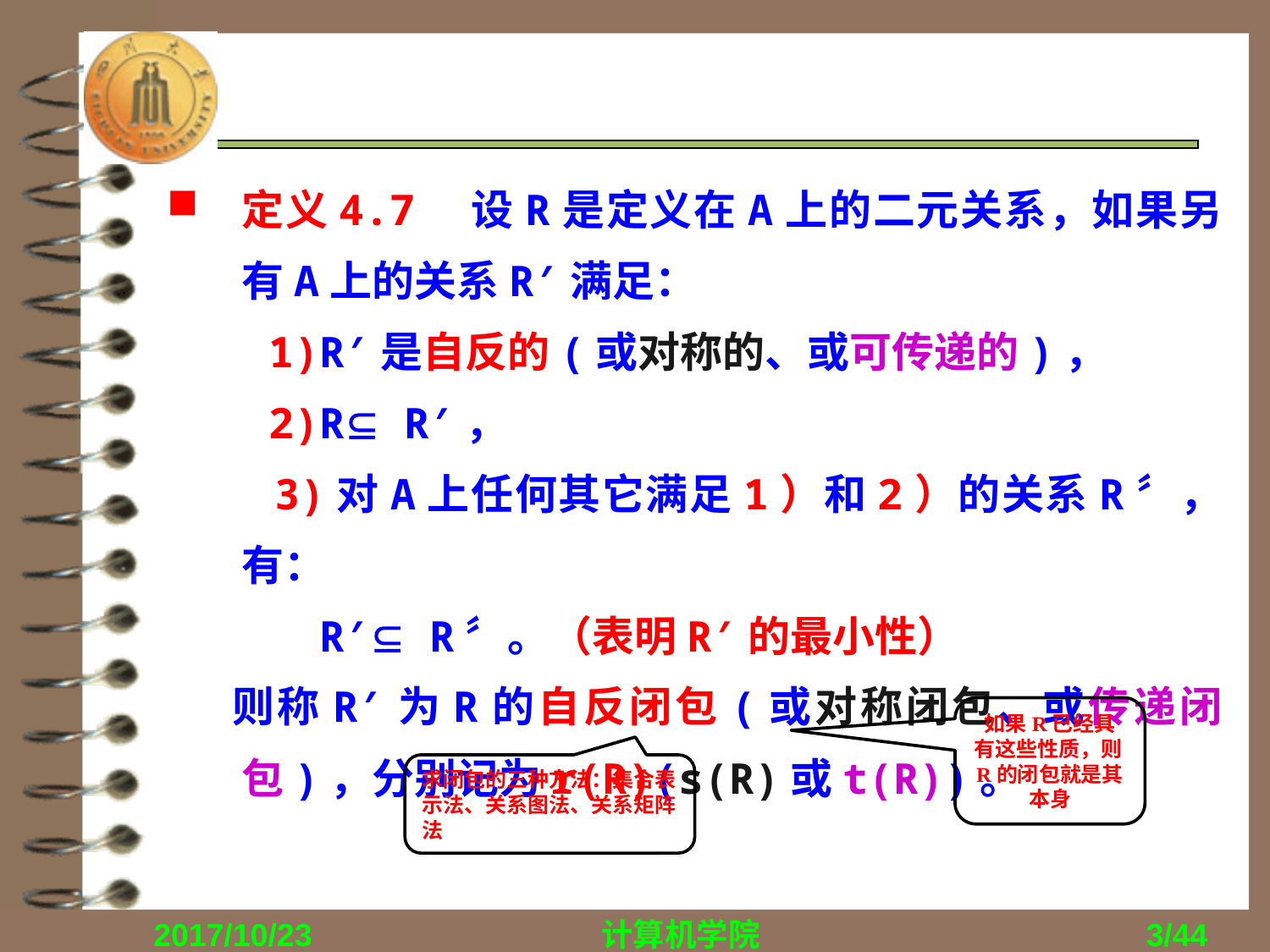

#
定义4.7　设R是定义在A上的二元关系，如果另有A上的关系R′满足：
    1)R′是自反的(或对称的、或可传递的)，
    2)R⊆ R′，
    3)对A上任何其它满足1）和2）的关系R〞，有：
      R′⊆ R〞。（表明R′的最小性）
    则称R′为R的自反闭包(或对称闭包、或传递闭包)，分别记为r(R)(s(R)或t(R))。
如果R已经具有这些性质，则R的闭包就是其本身
求闭包的三种方法：集合表示法、关系图法、关系矩阵法
2017/10/23
计算机学院
3/44